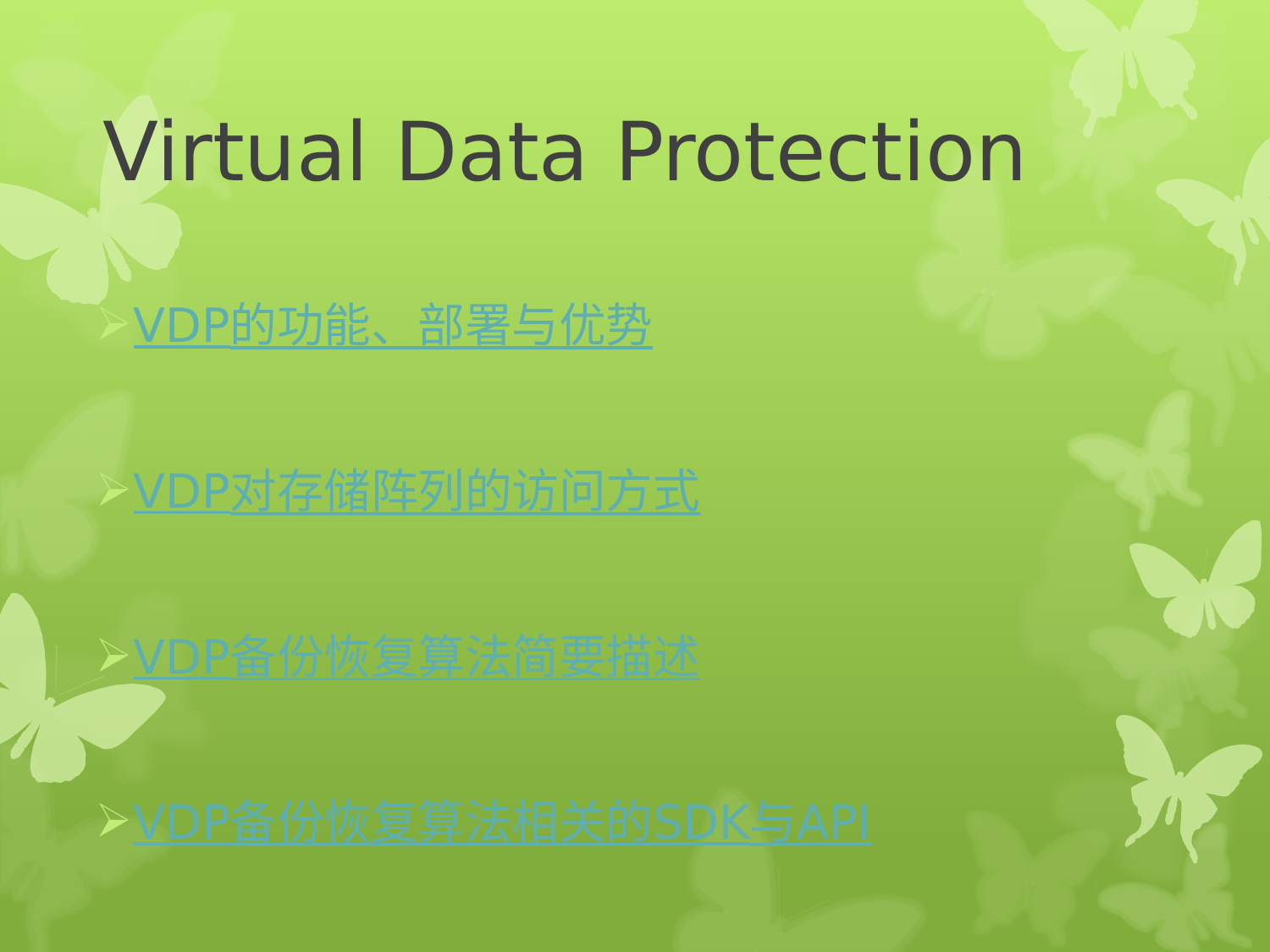

Virtual Data Protection

VDP的功能、部署与优势

VDP对存储阵列的访问方式

VDP备份恢复算法简要描述

VDP备份恢复算法相关的SDK与API